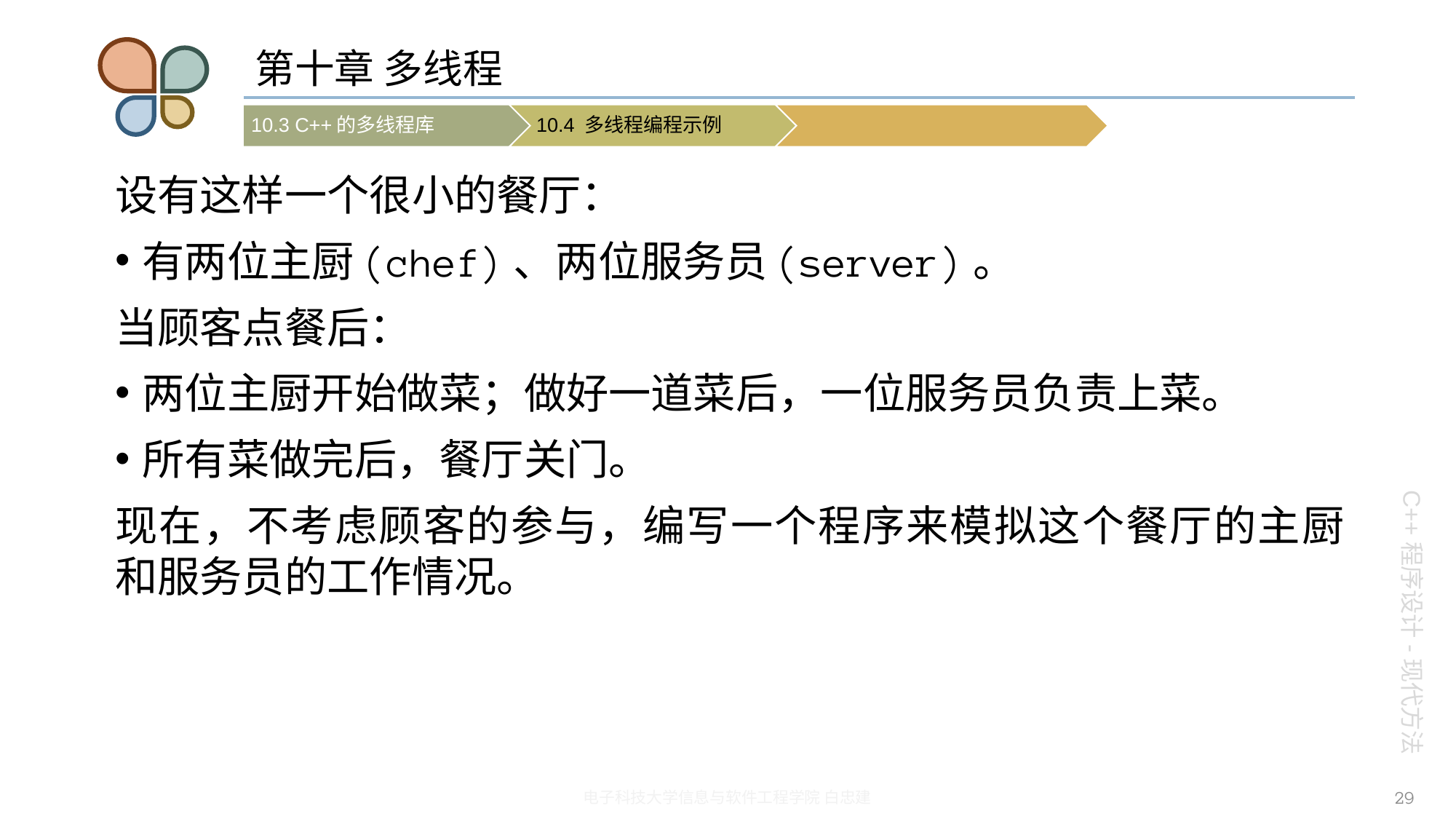

# 第十章 多线程
10.3 C++的多线程库
10.4 多线程编程示例

设有这样一个很小的餐厅：
有两位主厨(chef)、两位服务员(server)。
当顾客点餐后：
两位主厨开始做菜；做好一道菜后，一位服务员负责上菜。
所有菜做完后，餐厅关门。
现在，不考虑顾客的参与，编写一个程序来模拟这个餐厅的主厨和服务员的工作情况。
29